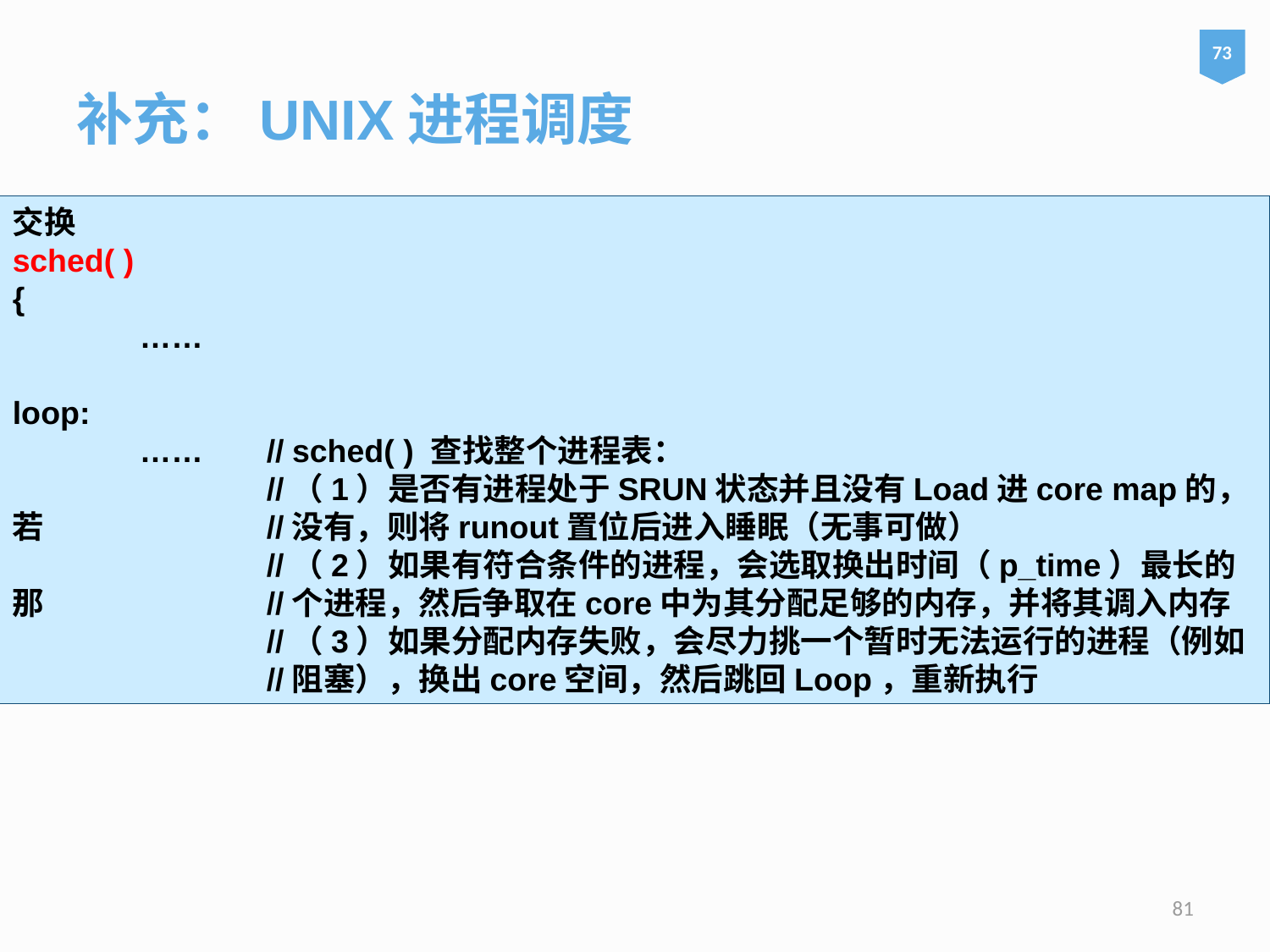

73
补充：UNIX进程调度
交换
sched( )
{
	……

loop:
	…… 	// sched( ) 查找整个进程表：
		//（1）是否有进程处于SRUN状态并且没有Load进core map的，若		//没有，则将runout置位后进入睡眠（无事可做）
		//（2）如果有符合条件的进程，会选取换出时间（p_time）最长的那		//个进程，然后争取在core中为其分配足够的内存，并将其调入内存
		//（3）如果分配内存失败，会尽力挑一个暂时无法运行的进程（例如		//阻塞），换出core空间，然后跳回Loop，重新执行
0#进程只做两件事：调度和内外存交换。换入过程：依据进程在外存驻留时间p_time从长到短逐个换入内存，当全部换入后，将runout置位后进入睡眠（睡眠原因是runout）。换出过程：当内存不够时，需要将睡眠状态或内存驻留时间较长的进程换出内存，当找不到合适的换出进程时,将全局变量runin置位（表明有就绪进程要换入但无内存)，进入睡眠状态。

81